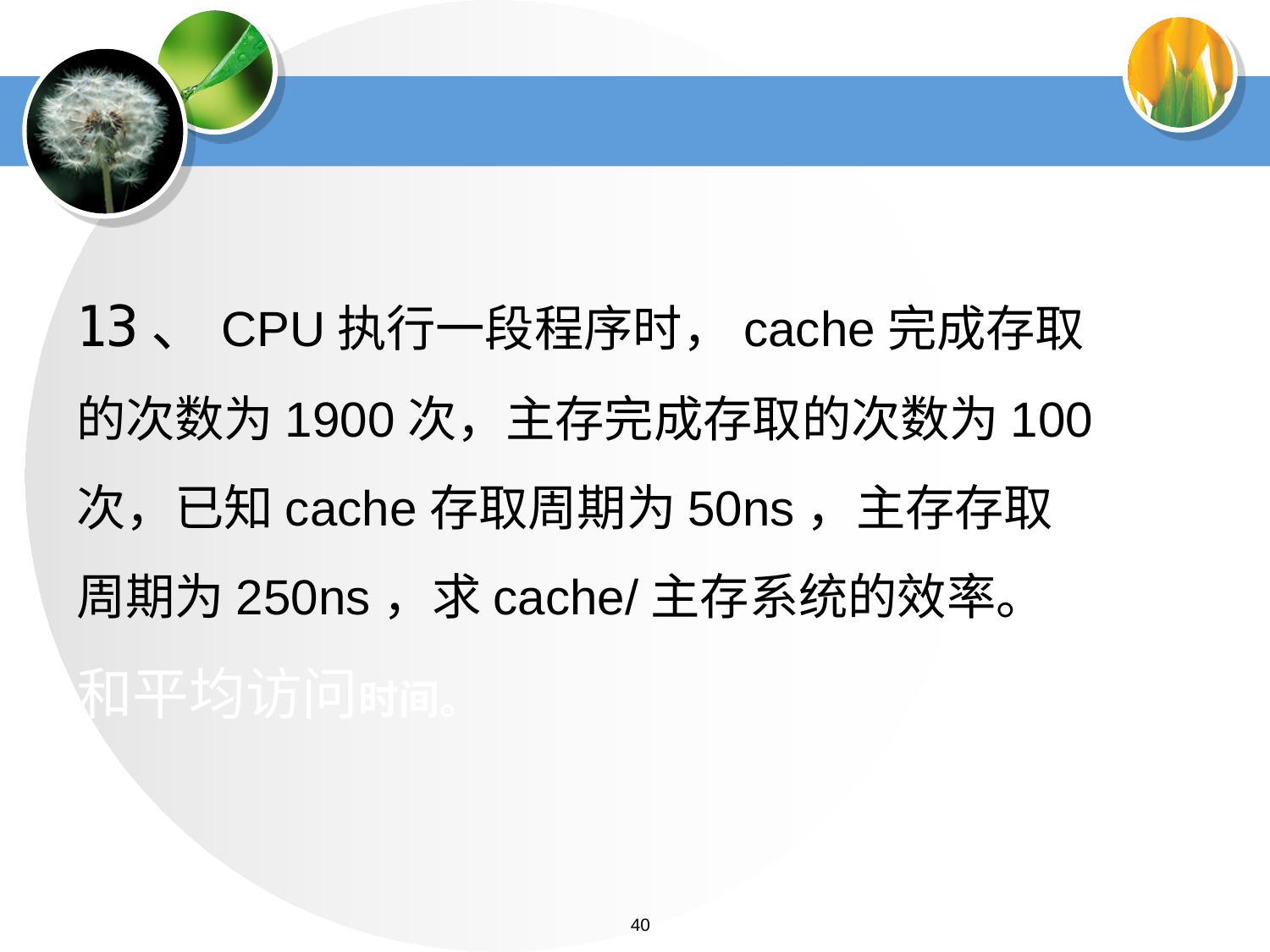

# 13、CPU执行一段程序时，cache完成存取的次数为1900次，主存完成存取的次数为100次，已知cache存取周期为50ns，主存存取周期为250ns，求cache/主存系统的效率。和平均访问时间。
40